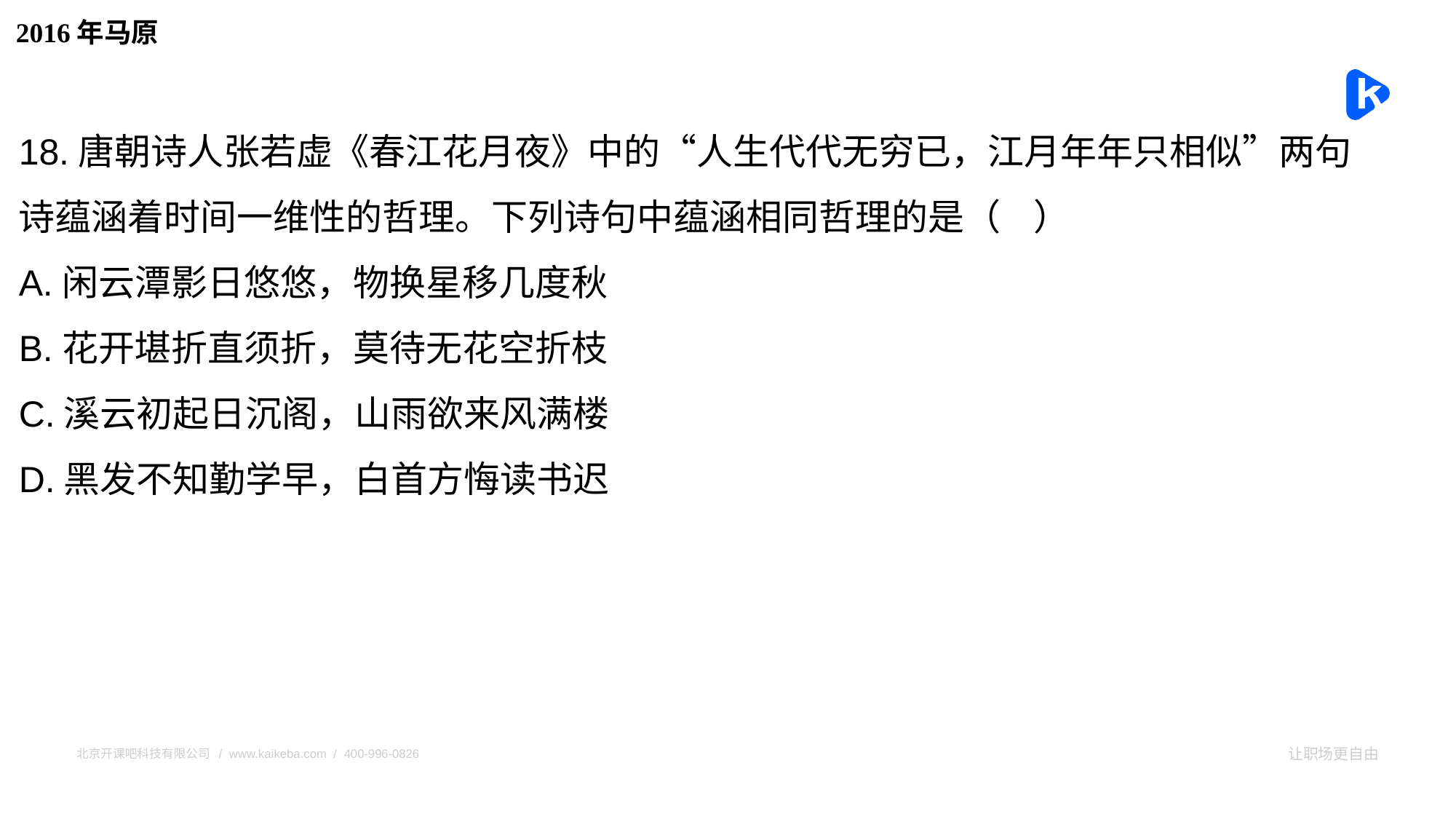

2016年马原
18.唐朝诗人张若虚《春江花月夜》中的“人生代代无穷已，江月年年只相似”两句诗蕴涵着时间一维性的哲理。下列诗句中蕴涵相同哲理的是（    ）
A.闲云潭影日悠悠，物换星移几度秋
B.花开堪折直须折，莫待无花空折枝
C.溪云初起日沉阁，山雨欲来风满楼
D.黑发不知勤学早，白首方悔读书迟